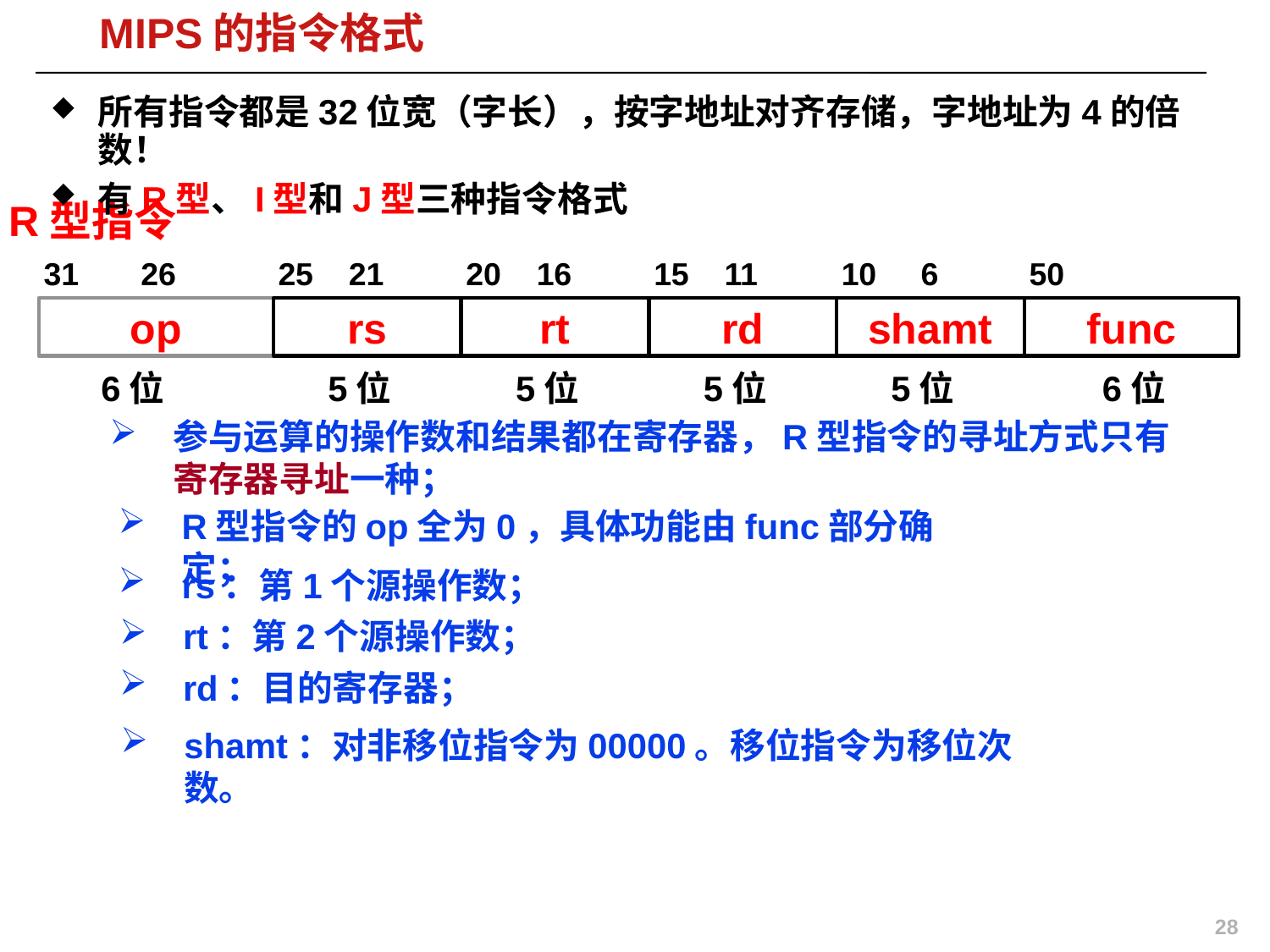

MIPS的指令格式
所有指令都是32位宽（字长），按字地址对齐存储，字地址为4的倍数！
有R型、I型和J型三种指令格式
# R型指令
31       26
25    21
20    16
15    11
10     6
50
op
rs
rt
rd
shamt
func
6位
5位
5位
5位
5位
6位
参与运算的操作数和结果都在寄存器，R型指令的寻址方式只有寄存器寻址一种；
R型指令的op全为0，具体功能由func部分确定；
rs：第1个源操作数；
rt：第2个源操作数；
rd：目的寄存器；
shamt：对非移位指令为00000。移位指令为移位次数。
28